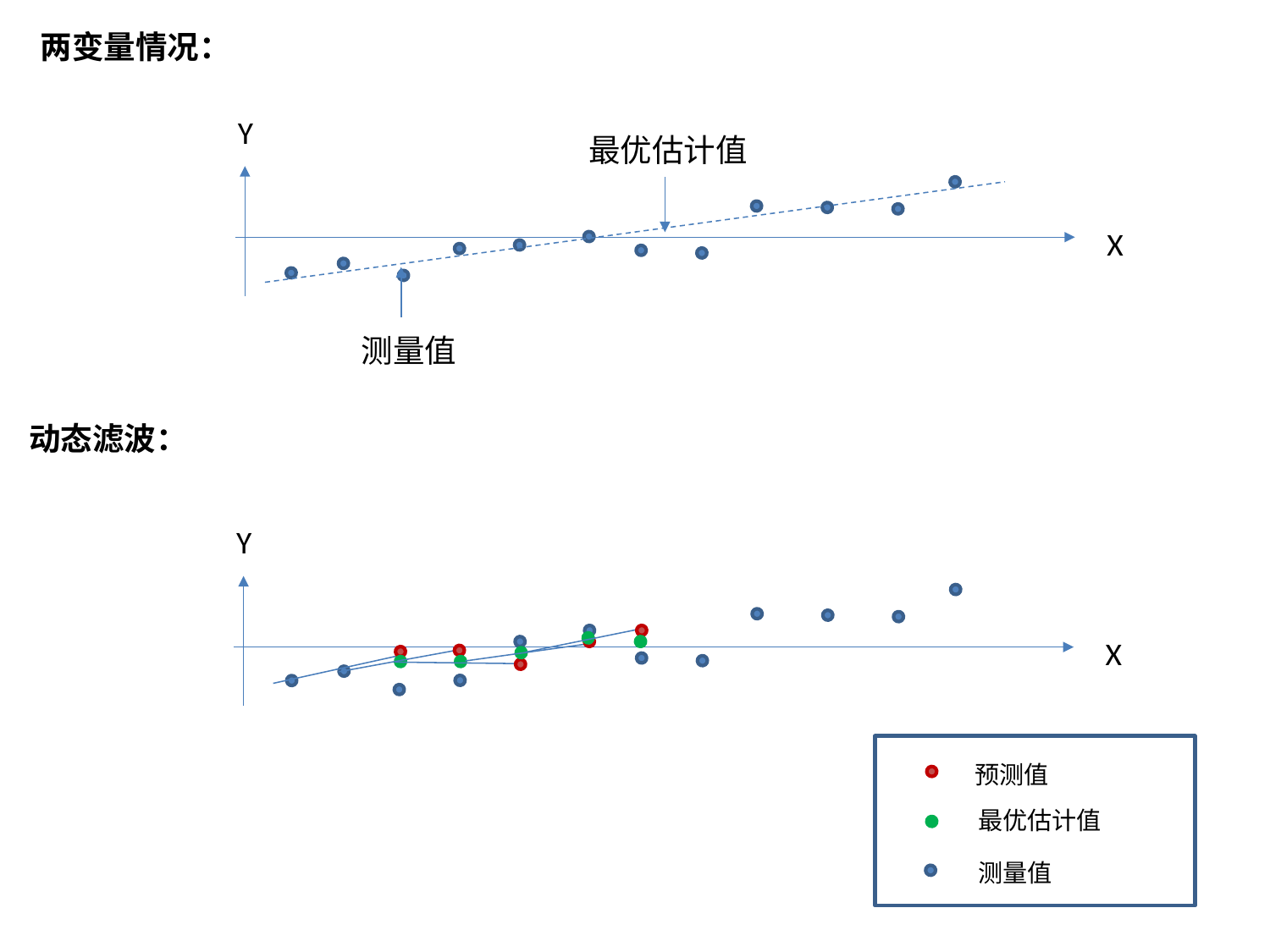

两变量情况：
Y
最优估计值

X
测量值
动态滤波：
Y

X

预测值

最优估计值

测量值